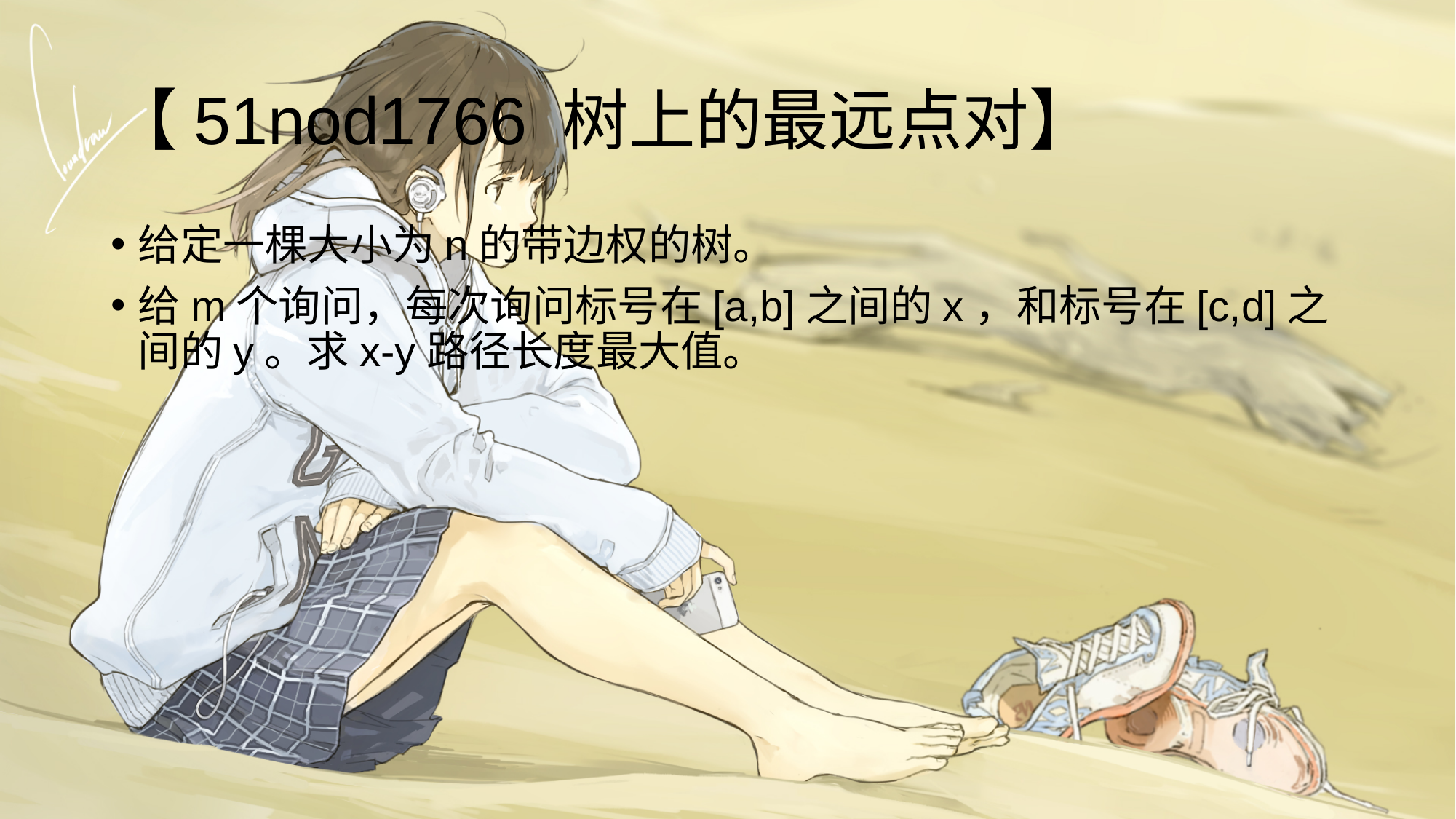

# 【51nod1766 树上的最远点对】
给定一棵大小为n的带边权的树。
给m个询问，每次询问标号在[a,b]之间的x，和标号在[c,d]之间的y。求x-y路径长度最大值。